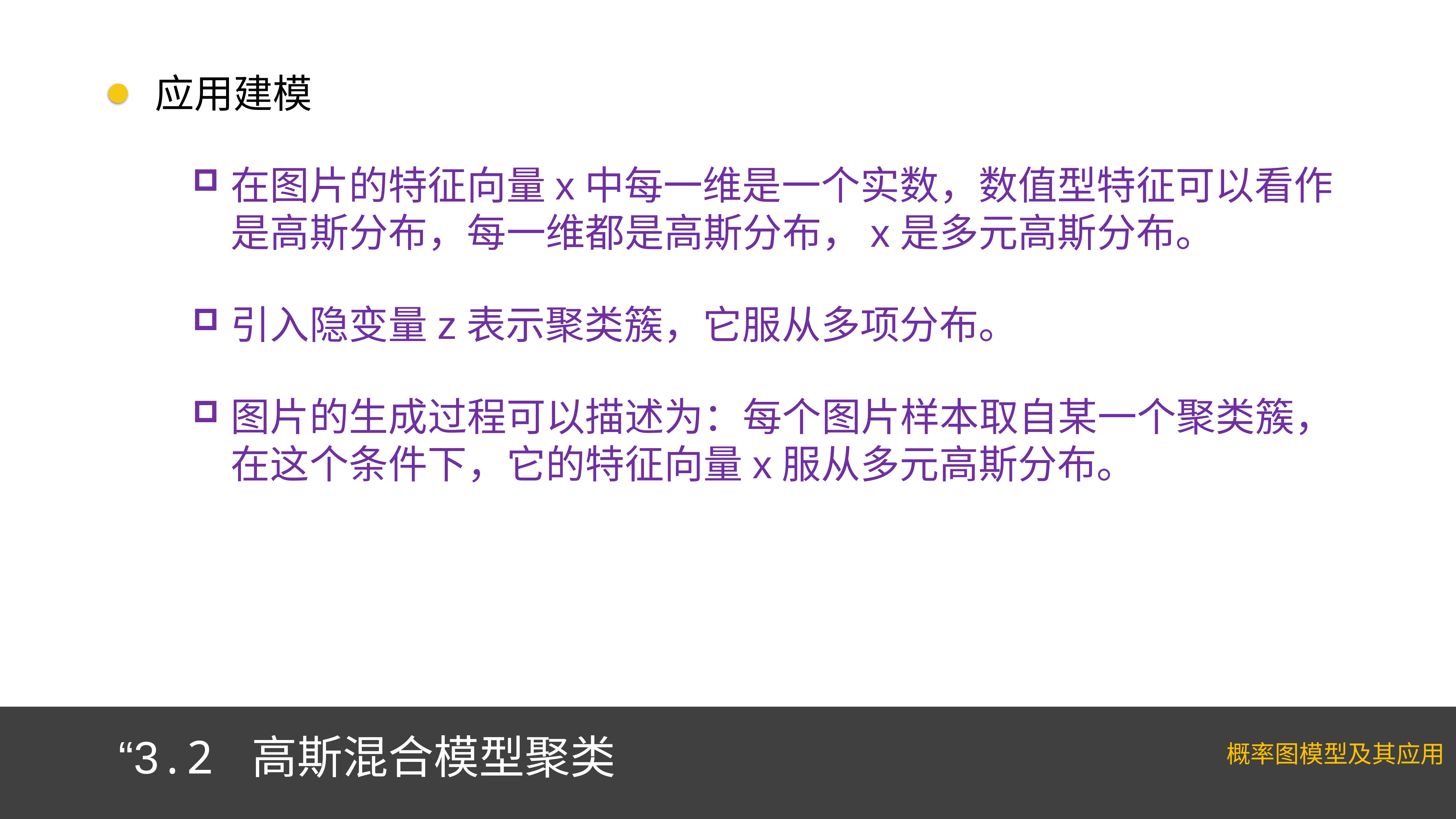

应用建模
在图片的特征向量x中每一维是一个实数，数值型特征可以看作是高斯分布，每一维都是高斯分布，x是多元高斯分布。
引入隐变量z表示聚类簇，它服从多项分布。
图片的生成过程可以描述为：每个图片样本取自某一个聚类簇，在这个条件下，它的特征向量x服从多元高斯分布。

“3.2 高斯混合模型聚类